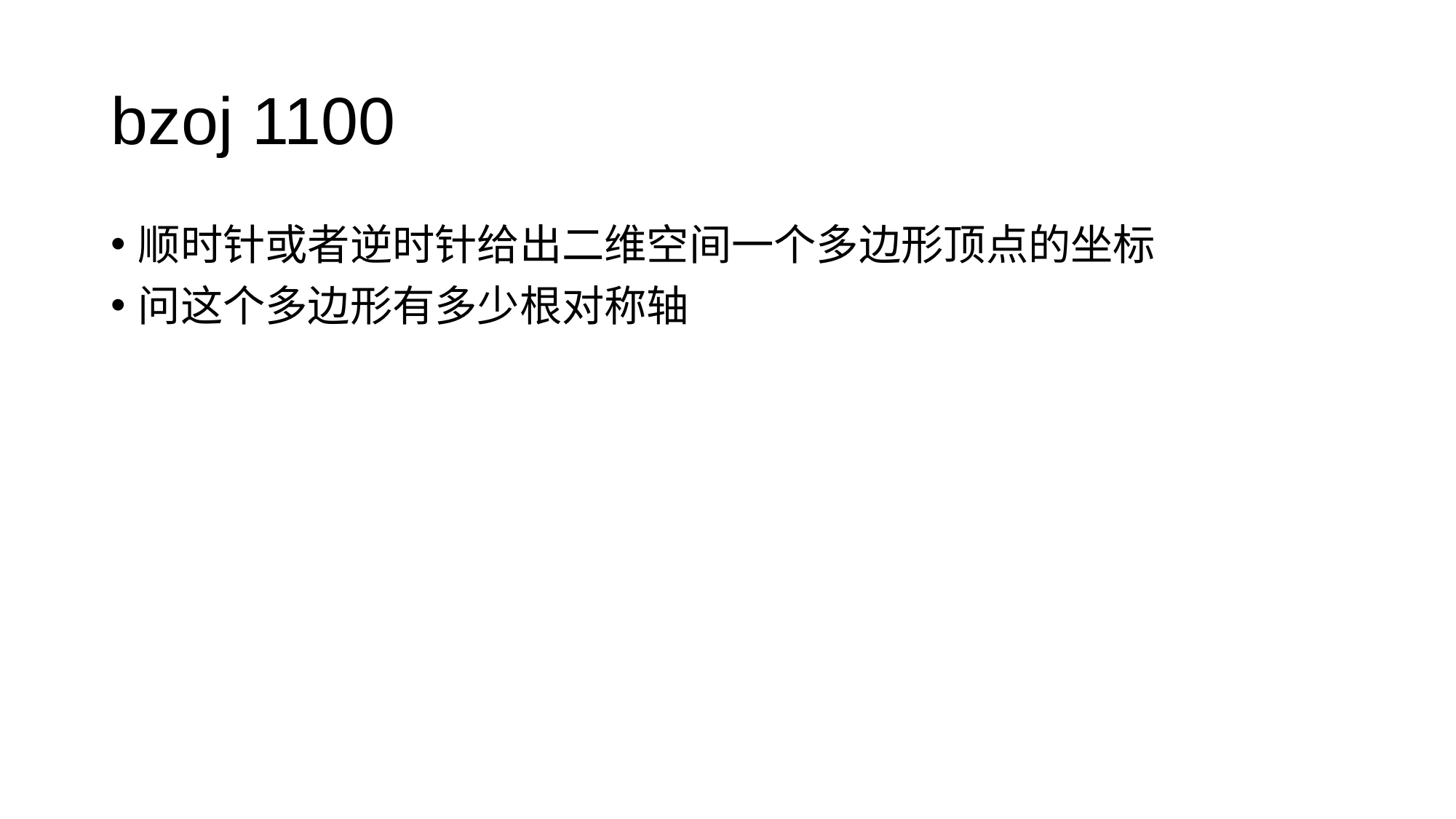

# bzoj 1100
顺时针或者逆时针给出二维空间一个多边形顶点的坐标
问这个多边形有多少根对称轴